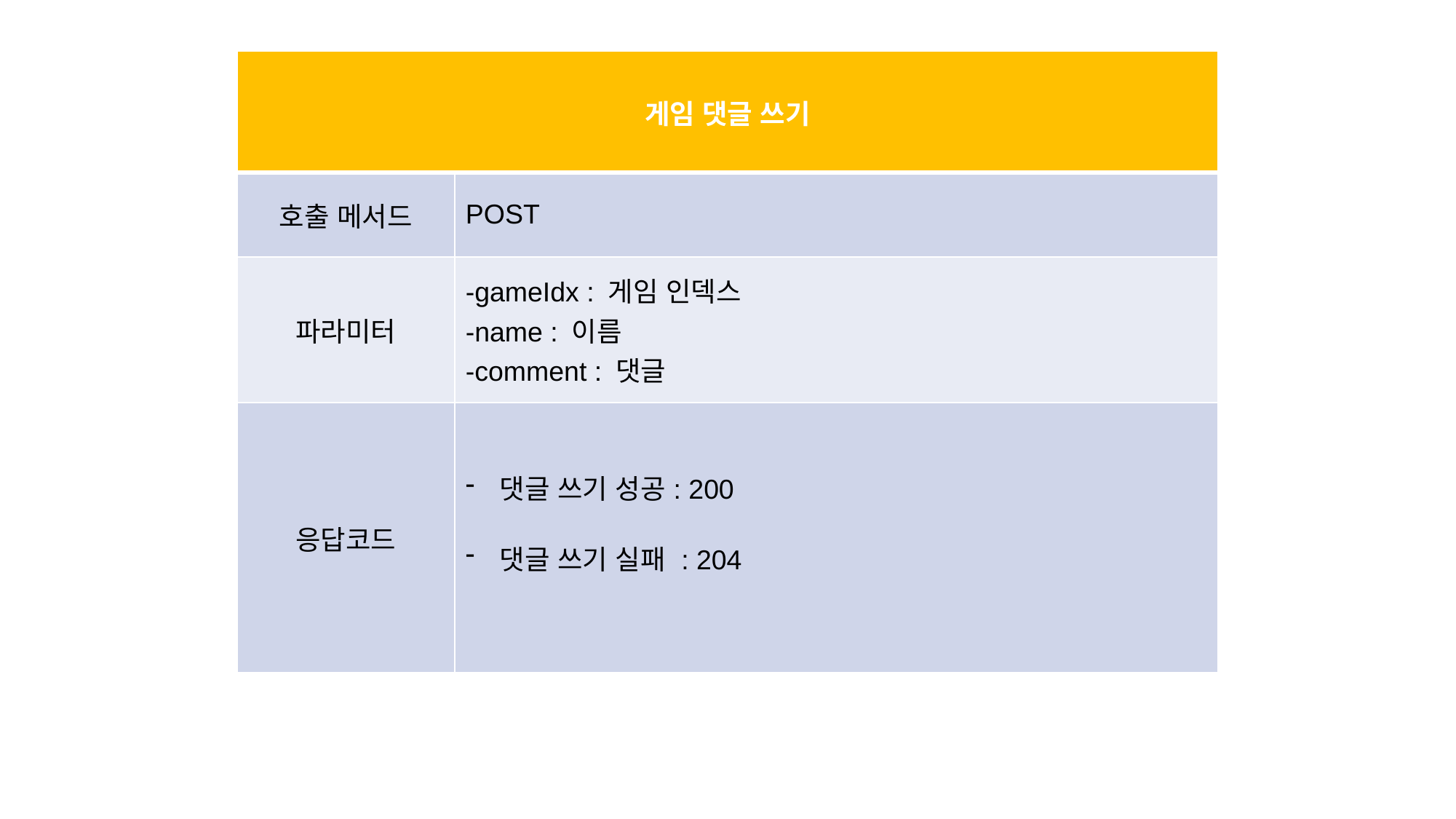

| 게임 댓글 쓰기 |  |
| --- | --- |
| 호출 메서드 | POST |
| 파라미터 | -gameIdx : 게임 인덱스 -name : 이름 -comment : 댓글 |
| 응답코드 | 댓글 쓰기 성공: 200 댓글 쓰기 실패 : 204 |